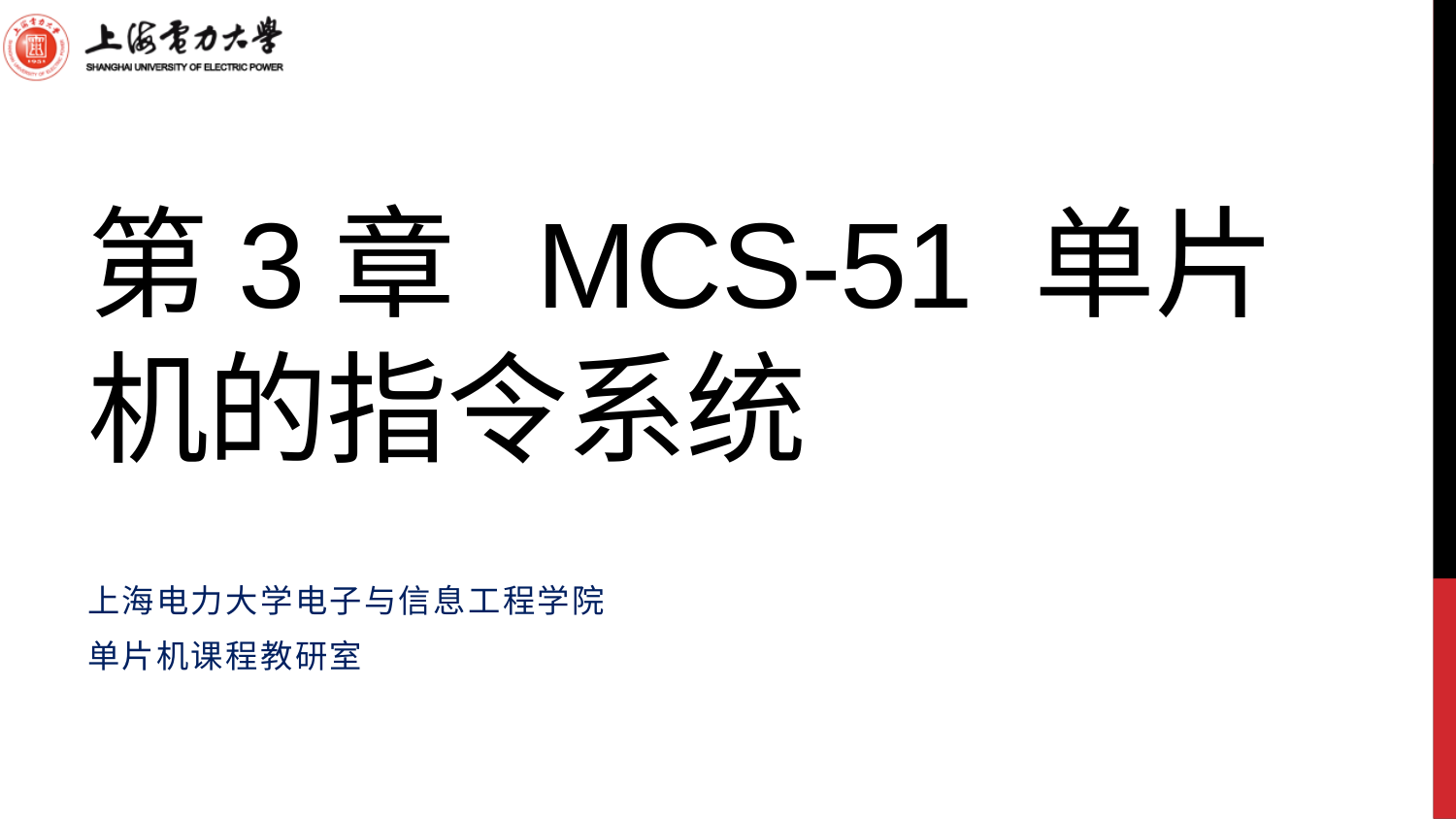

# 第3章  MCS-51 单片机的指令系统
上海电力大学电子与信息工程学院
单片机课程教研室